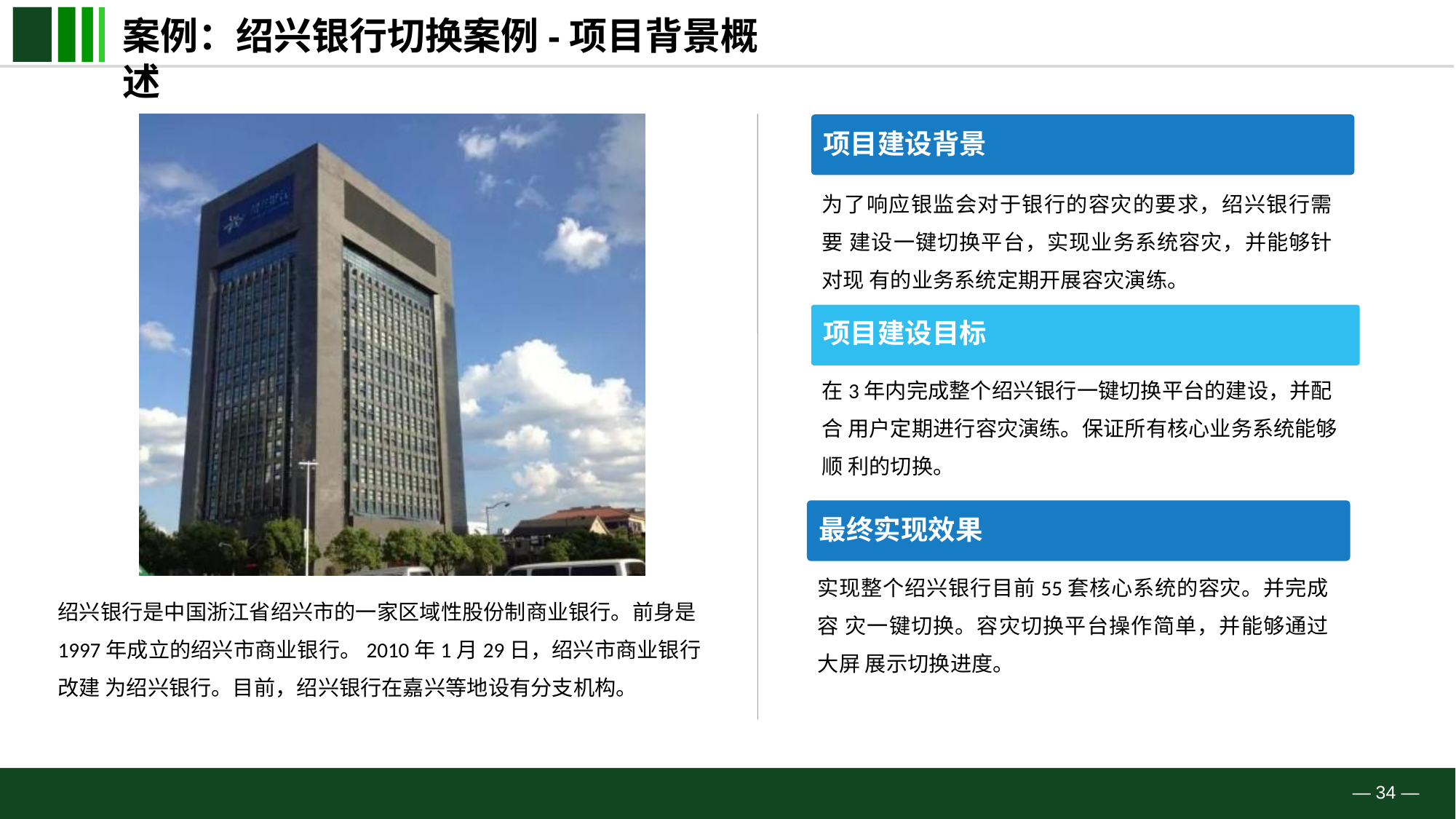

# 案例：绍兴银行切换案例-项目背景概述

项目建设背景
为了响应银监会对于银行的容灾的要求，绍兴银行需要 建设一键切换平台，实现业务系统容灾，并能够针对现 有的业务系统定期开展容灾演练。
项目建设目标
在3年内完成整个绍兴银行一键切换平台的建设，并配合 用户定期进行容灾演练。保证所有核心业务系统能够顺 利的切换。

最终实现效果
实现整个绍兴银行目前55套核心系统的容灾。并完成容 灾一键切换。容灾切换平台操作简单，并能够通过大屏 展示切换进度。
绍兴银行是中国浙江省绍兴市的一家区域性股份制商业银行。前身是 1997年成立的绍兴市商业银行。2010年1月29日，绍兴市商业银行改建 为绍兴银行。目前，绍兴银行在嘉兴等地设有分支机构。
— 34 —